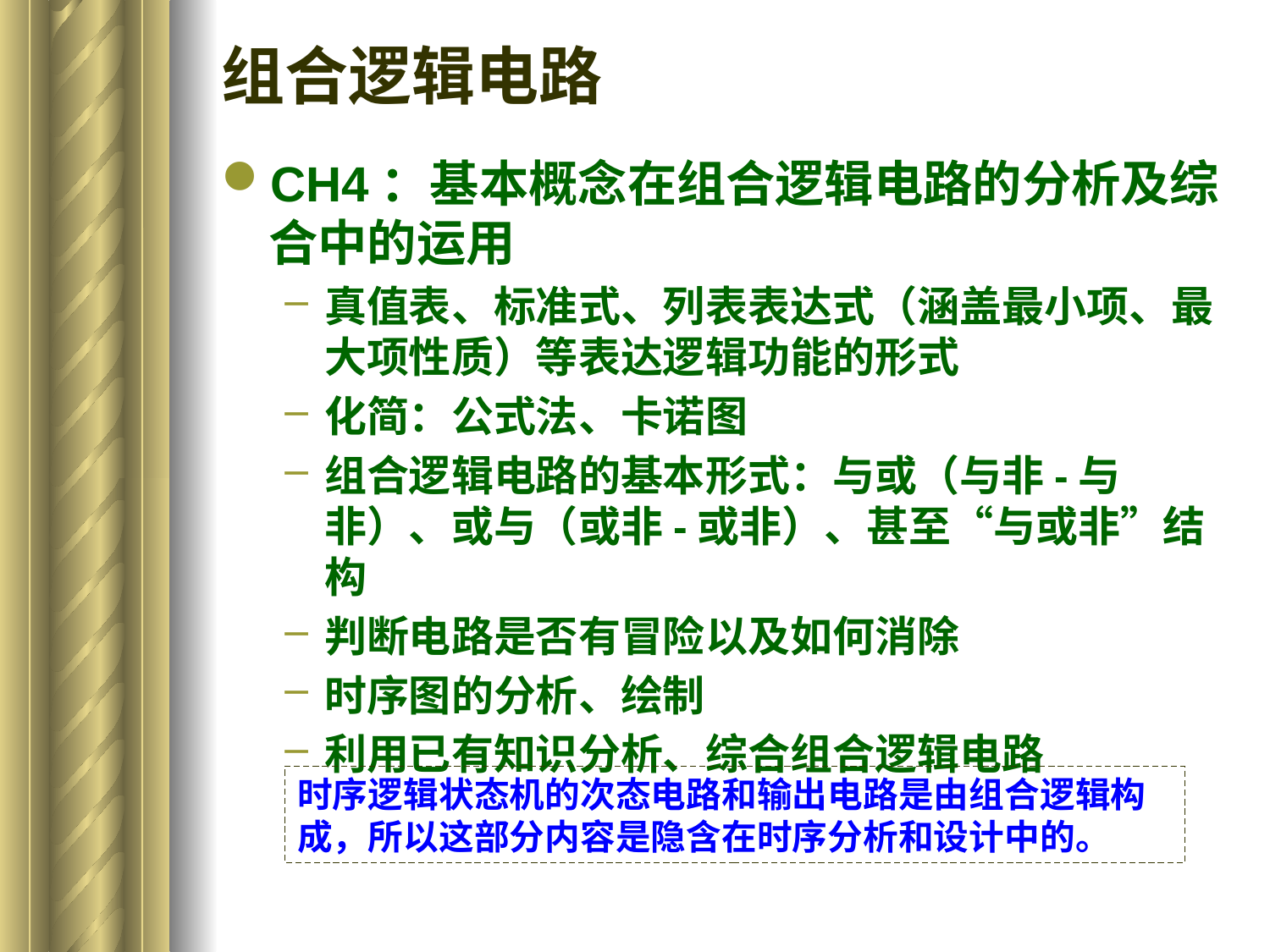

# 组合逻辑电路
CH4：基本概念在组合逻辑电路的分析及综合中的运用
真值表、标准式、列表表达式（涵盖最小项、最大项性质）等表达逻辑功能的形式
化简：公式法、卡诺图
组合逻辑电路的基本形式：与或（与非-与非）、或与（或非-或非）、甚至“与或非”结构
判断电路是否有冒险以及如何消除
时序图的分析、绘制
利用已有知识分析、综合组合逻辑电路

时序逻辑状态机的次态电路和输出电路是由组合逻辑构成，所以这部分内容是隐含在时序分析和设计中的。